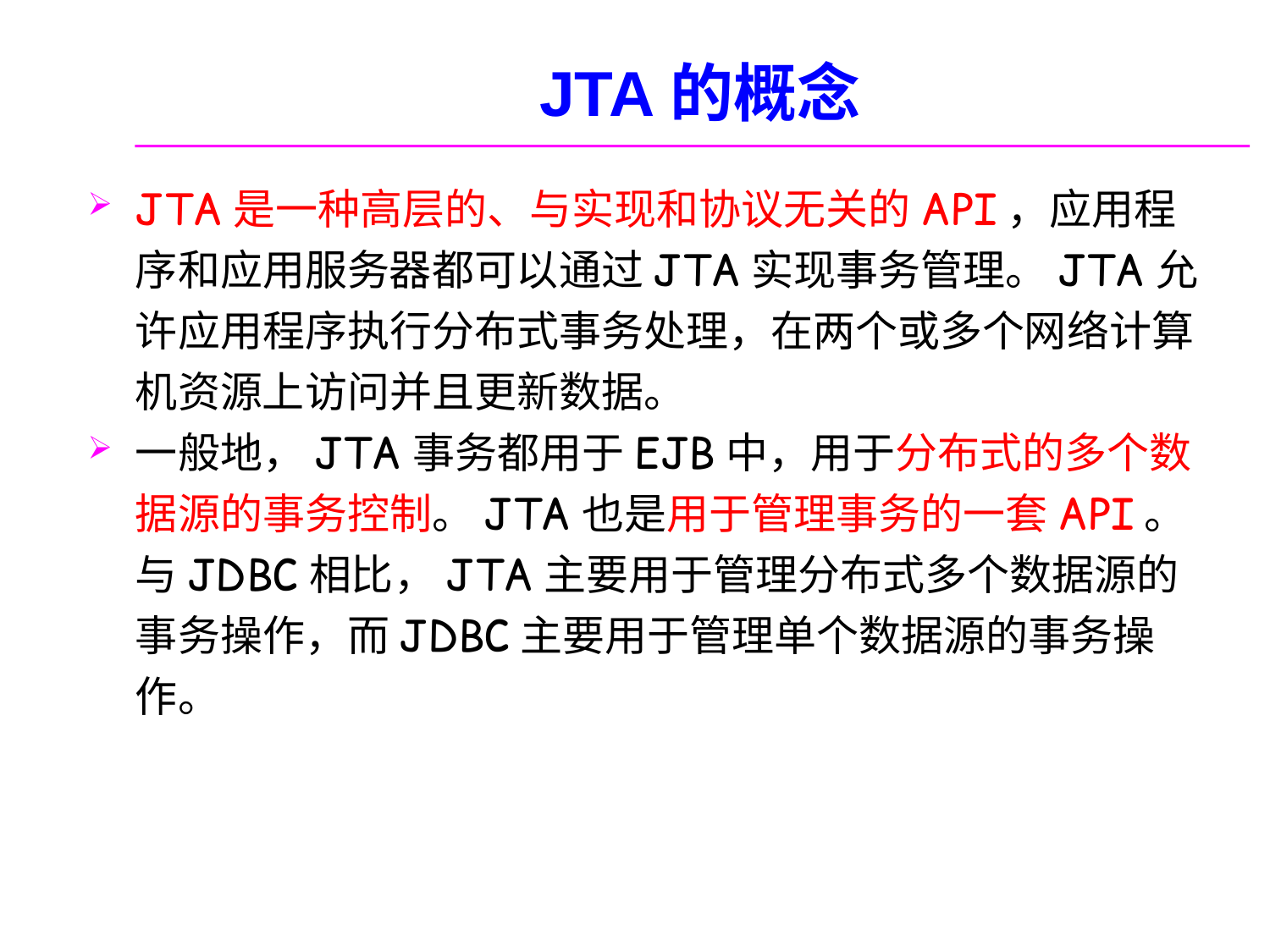

# JTA的概念
JTA是一种高层的、与实现和协议无关的API，应用程序和应用服务器都可以通过JTA实现事务管理。JTA允许应用程序执行分布式事务处理，在两个或多个网络计算机资源上访问并且更新数据。
一般地，JTA事务都用于EJB中，用于分布式的多个数据源的事务控制。JTA也是用于管理事务的一套API。与JDBC相比，JTA主要用于管理分布式多个数据源的事务操作，而JDBC主要用于管理单个数据源的事务操作。

51